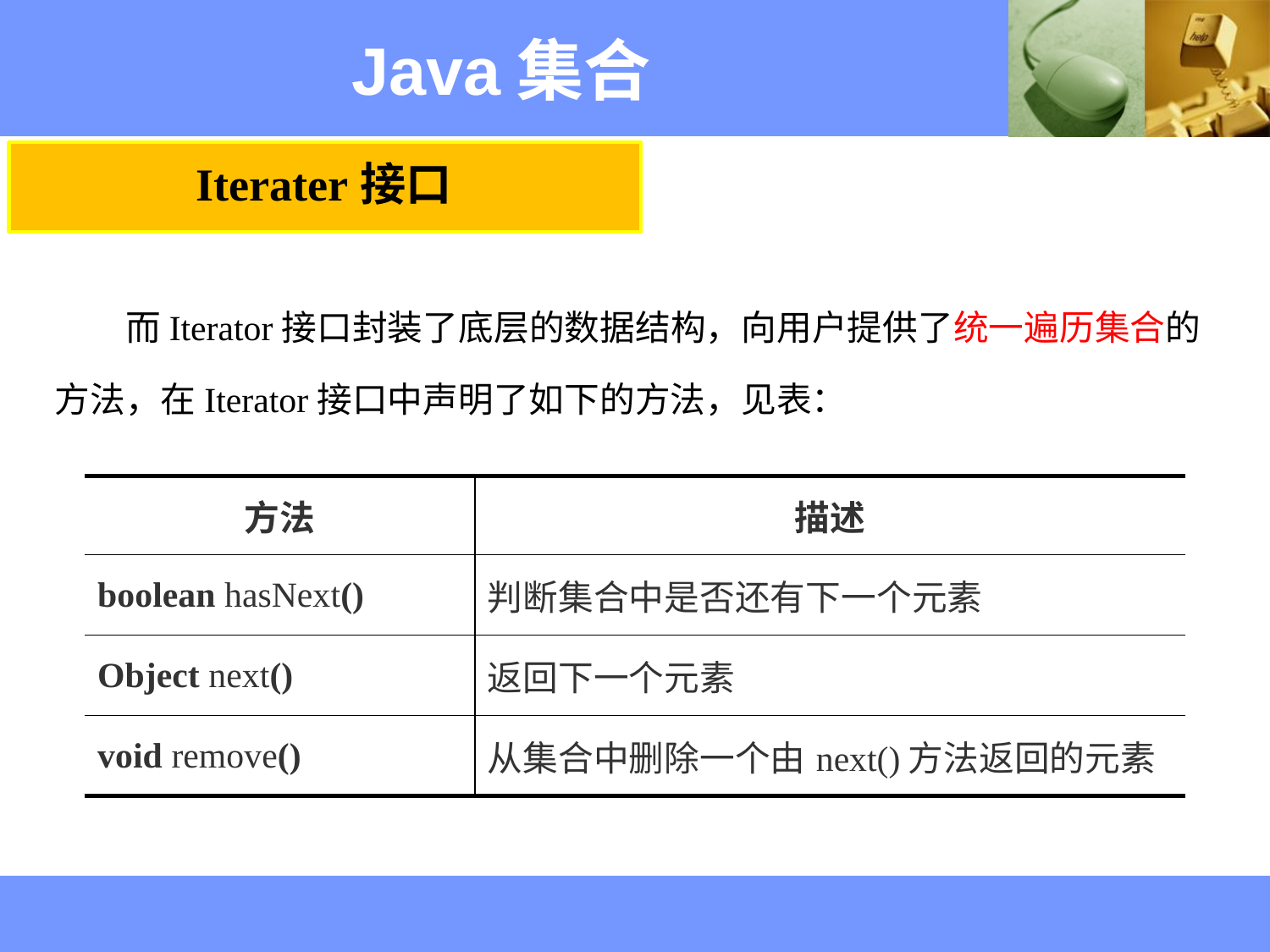

Java集合

Iterater接口
　　而Iterator接口封装了底层的数据结构，向用户提供了统一遍历集合的方法，在Iterator接口中声明了如下的方法，见表：
| 方法 | 描述 |
| --- | --- |
| boolean hasNext() | 判断集合中是否还有下一个元素 |
| Object next() | 返回下一个元素 |
| void remove() | 从集合中删除一个由next()方法返回的元素 |